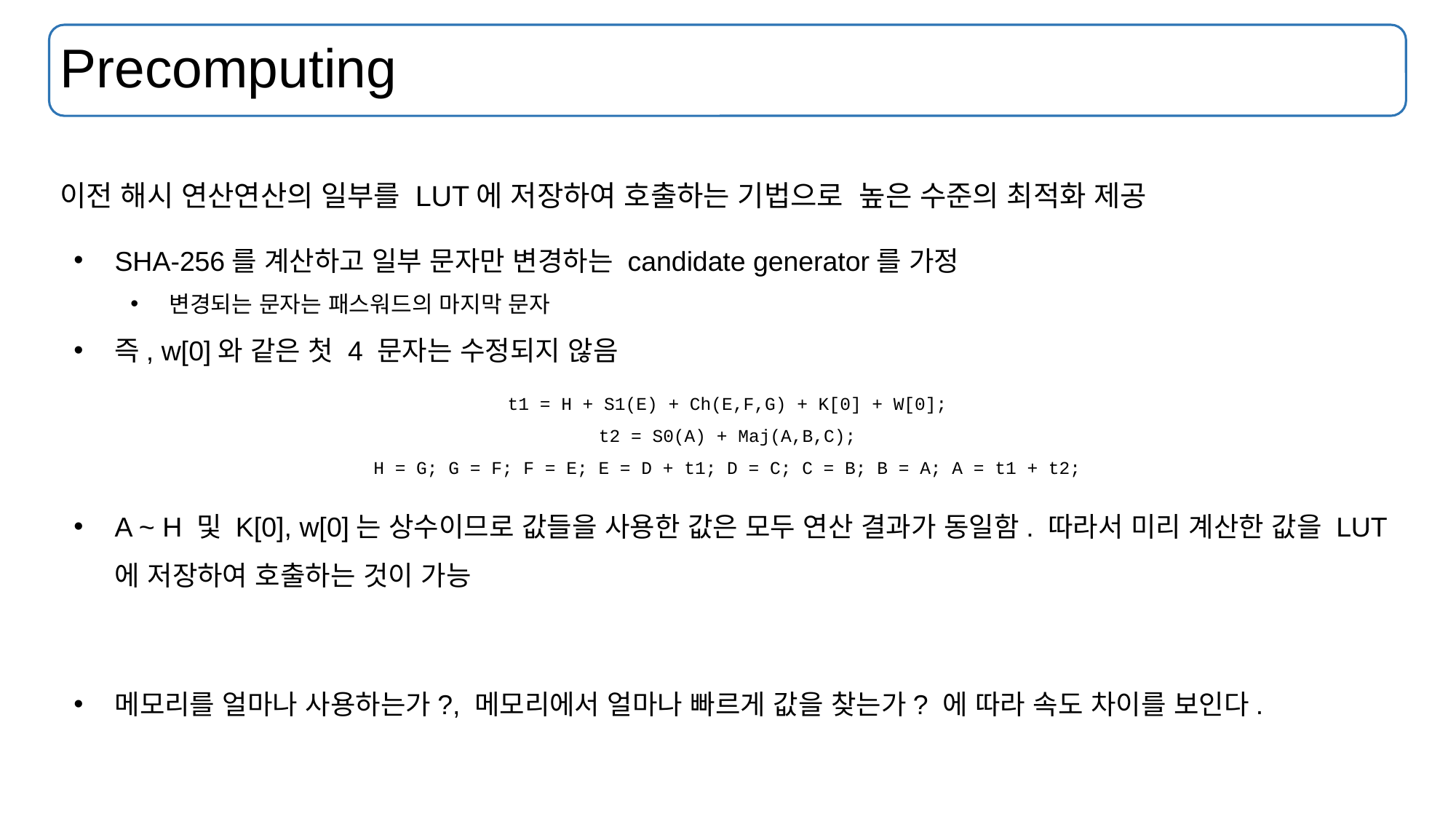

# Precomputing
이전 해시 연산연산의 일부를 LUT에 저장하여 호출하는 기법으로  높은 수준의 최적화 제공
SHA-256를 계산하고 일부 문자만 변경하는 candidate generator를 가정
변경되는 문자는 패스워드의 마지막 문자
즉, w[0]와 같은 첫 4 문자는 수정되지 않음
t1 = H + S1(E) + Ch(E,F,G) + K[0] + W[0];
t2 = S0(A) + Maj(A,B,C);
H = G; G = F; F = E; E = D + t1; D = C; C = B; B = A; A = t1 + t2;
A ~ H 및 K[0], w[0]는 상수이므로 값들을 사용한 값은 모두 연산 결과가 동일함. 따라서 미리 계산한 값을 LUT에 저장하여 호출하는 것이 가능

메모리를 얼마나 사용하는가?, 메모리에서 얼마나 빠르게 값을 찾는가? 에 따라 속도 차이를 보인다.